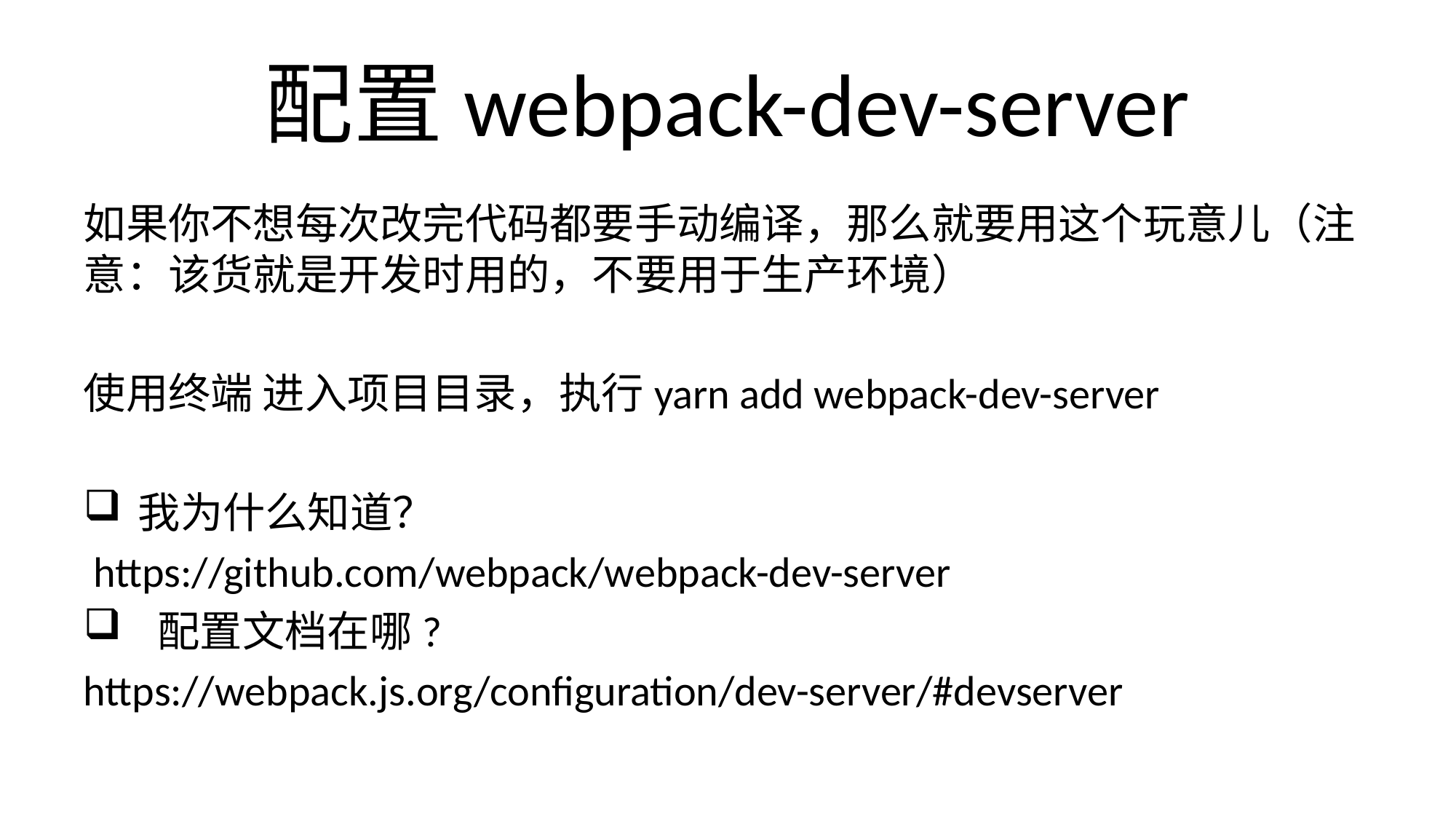

# 配置webpack-dev-server
如果你不想每次改完代码都要手动编译，那么就要用这个玩意儿（注意：该货就是开发时用的，不要用于生产环境）

使用终端 进入项目目录，执行yarn add webpack-dev-server

我为什么知道？
 https://github.com/webpack/webpack-dev-server
 配置文档在哪?
https://webpack.js.org/configuration/dev-server/#devserver